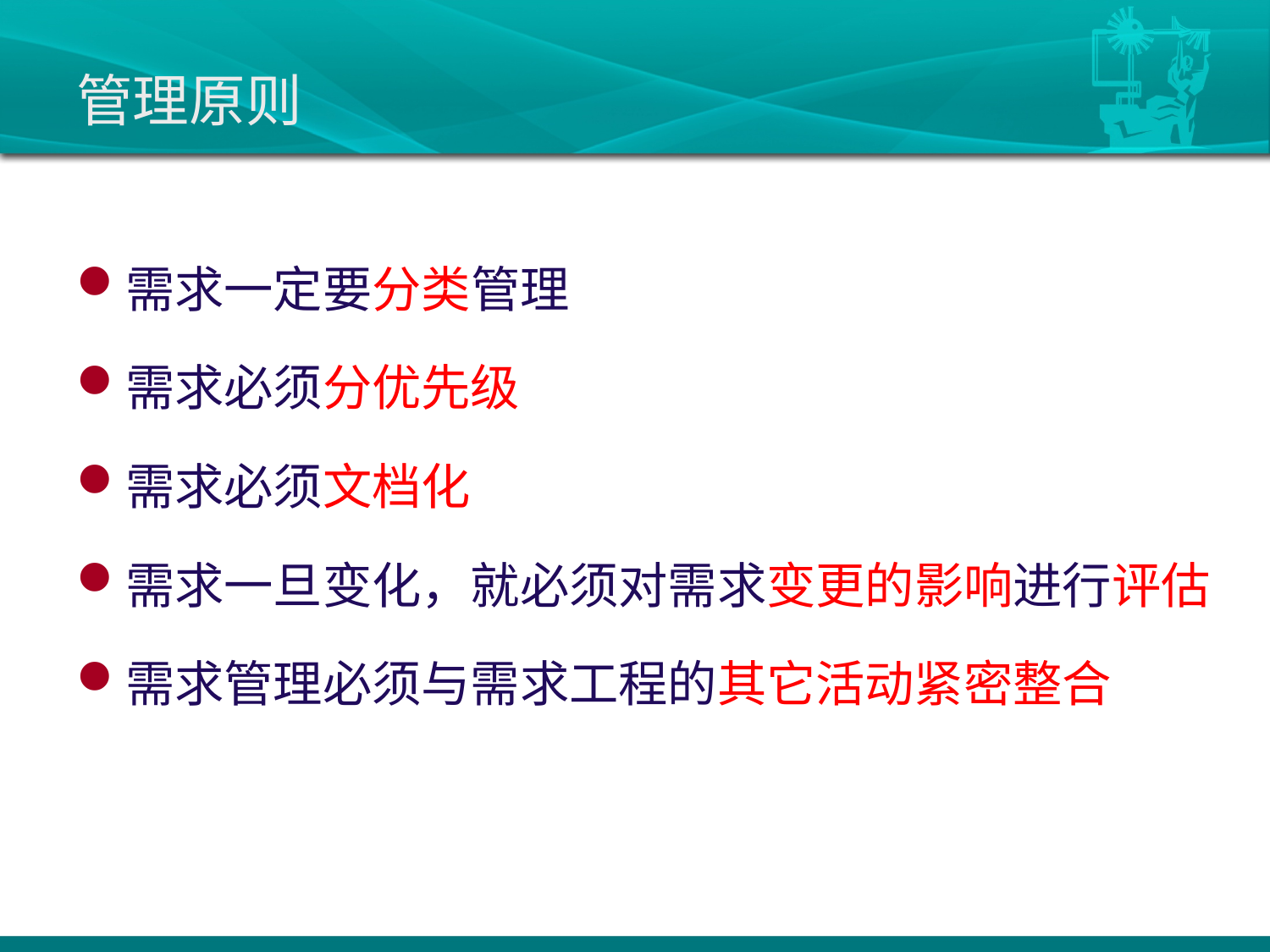

# 管理原则
需求一定要分类管理
需求必须分优先级
需求必须文档化
需求一旦变化，就必须对需求变更的影响进行评估
需求管理必须与需求工程的其它活动紧密整合